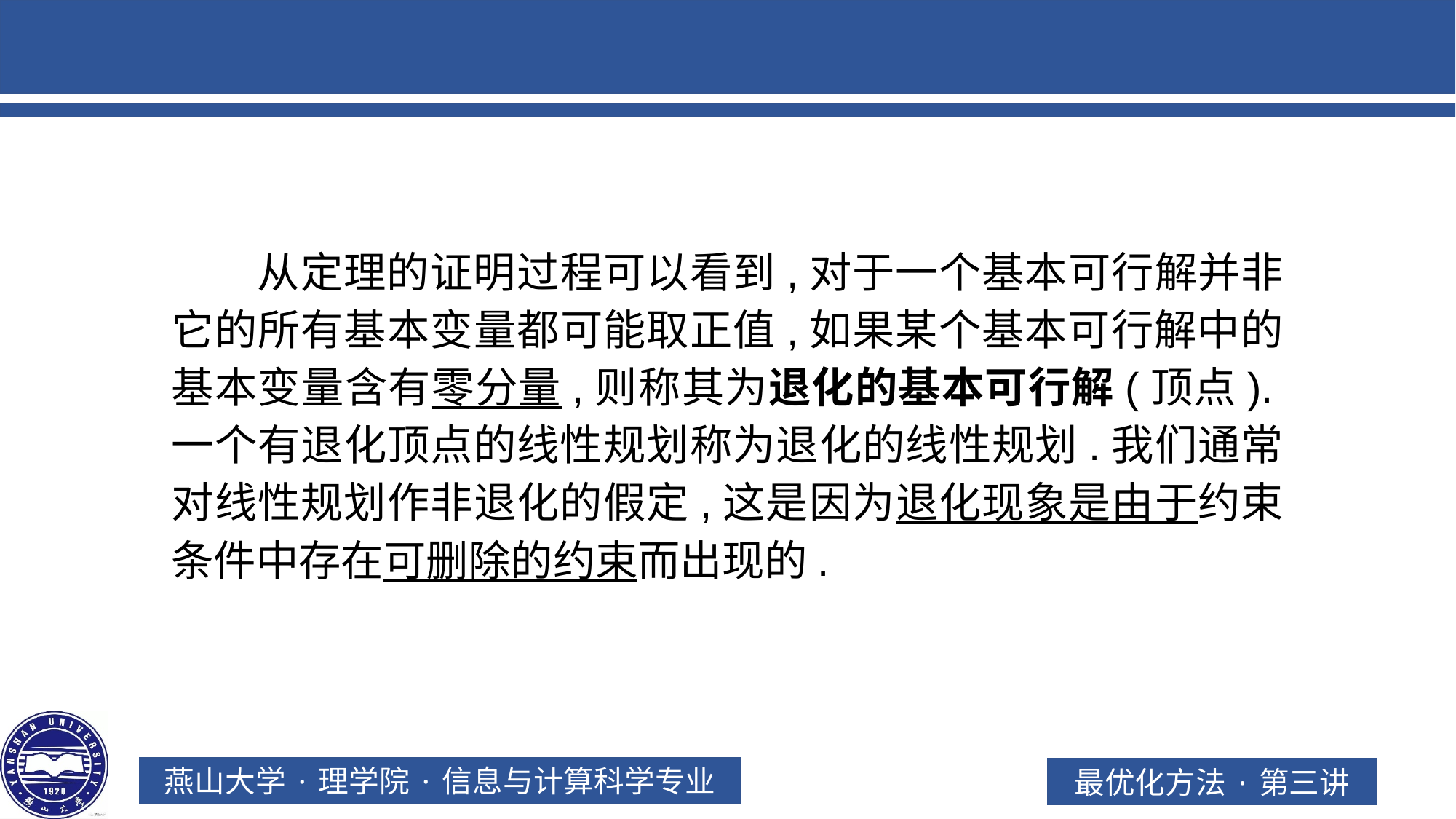

从定理的证明过程可以看到,对于一个基本可行解并非它的所有基本变量都可能取正值,如果某个基本可行解中的基本变量含有零分量,则称其为退化的基本可行解(顶点).一个有退化顶点的线性规划称为退化的线性规划.我们通常对线性规划作非退化的假定,这是因为退化现象是由于约束条件中存在可删除的约束而出现的.